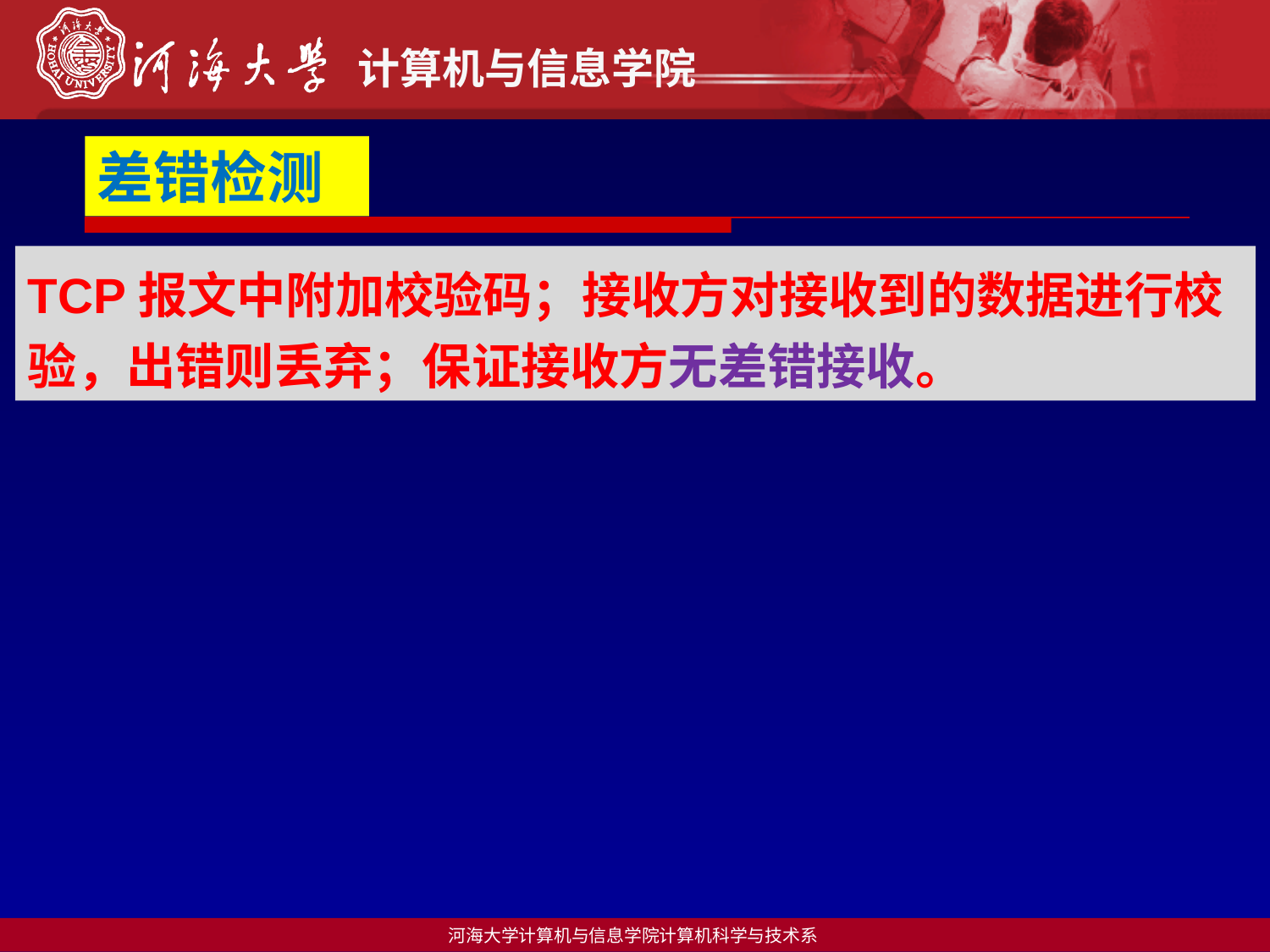

差错检测
TCP报文中附加校验码；接收方对接收到的数据进行校验，出错则丢弃；保证接收方无差错接收。